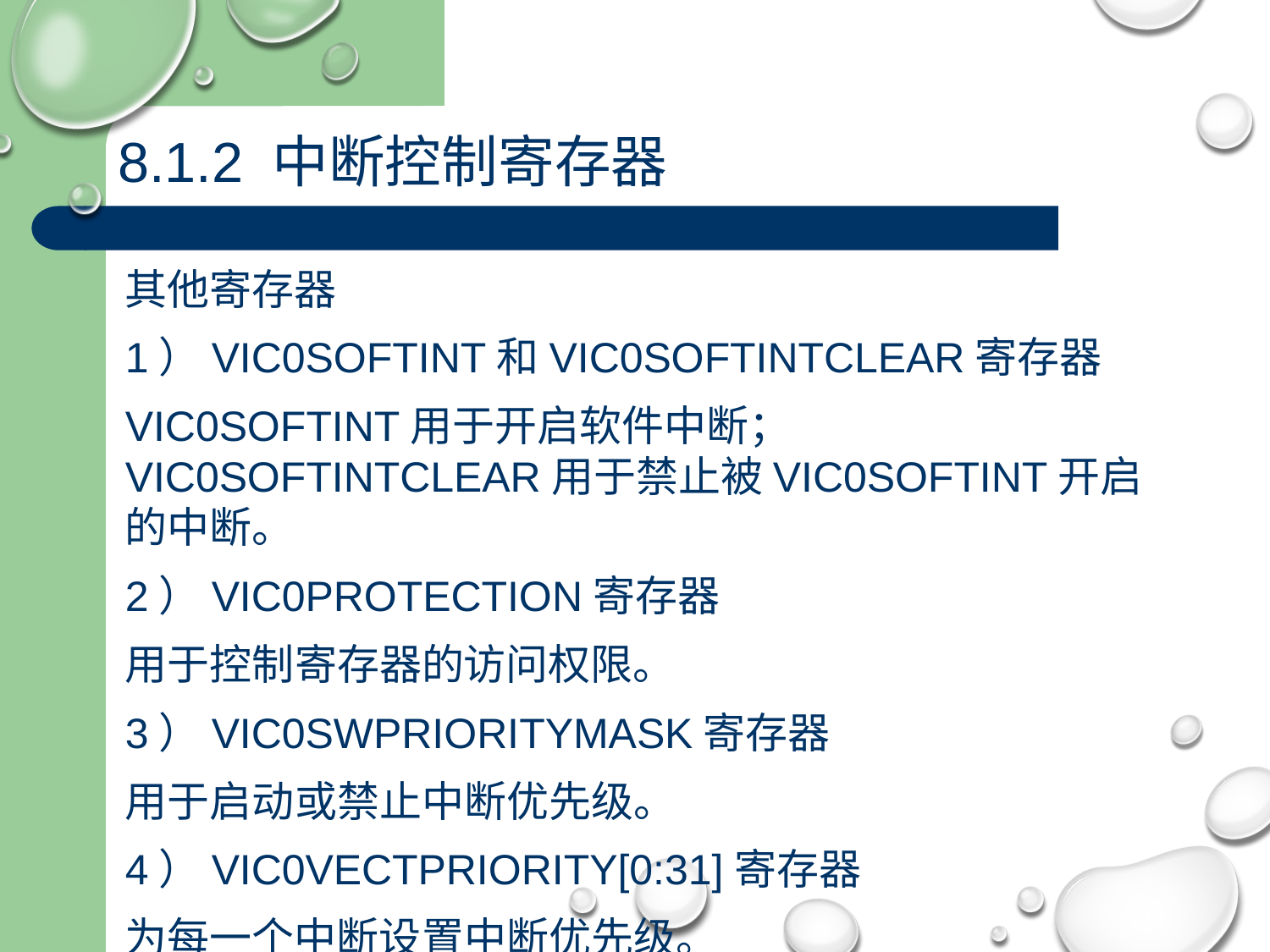

8.1.2 中断控制寄存器
其他寄存器
1）VIC0SOFTINT和VIC0SOFTINTCLEAR寄存器
VIC0SOFTINT用于开启软件中断； VIC0SOFTINTCLEAR用于禁止被VIC0SOFTINT开启的中断。
2）VIC0PROTECTION寄存器
用于控制寄存器的访问权限。
3）VIC0SWPRIORITYMASK寄存器
用于启动或禁止中断优先级。
4）VIC0VECTPRIORITY[0:31]寄存器
为每一个中断设置中断优先级。